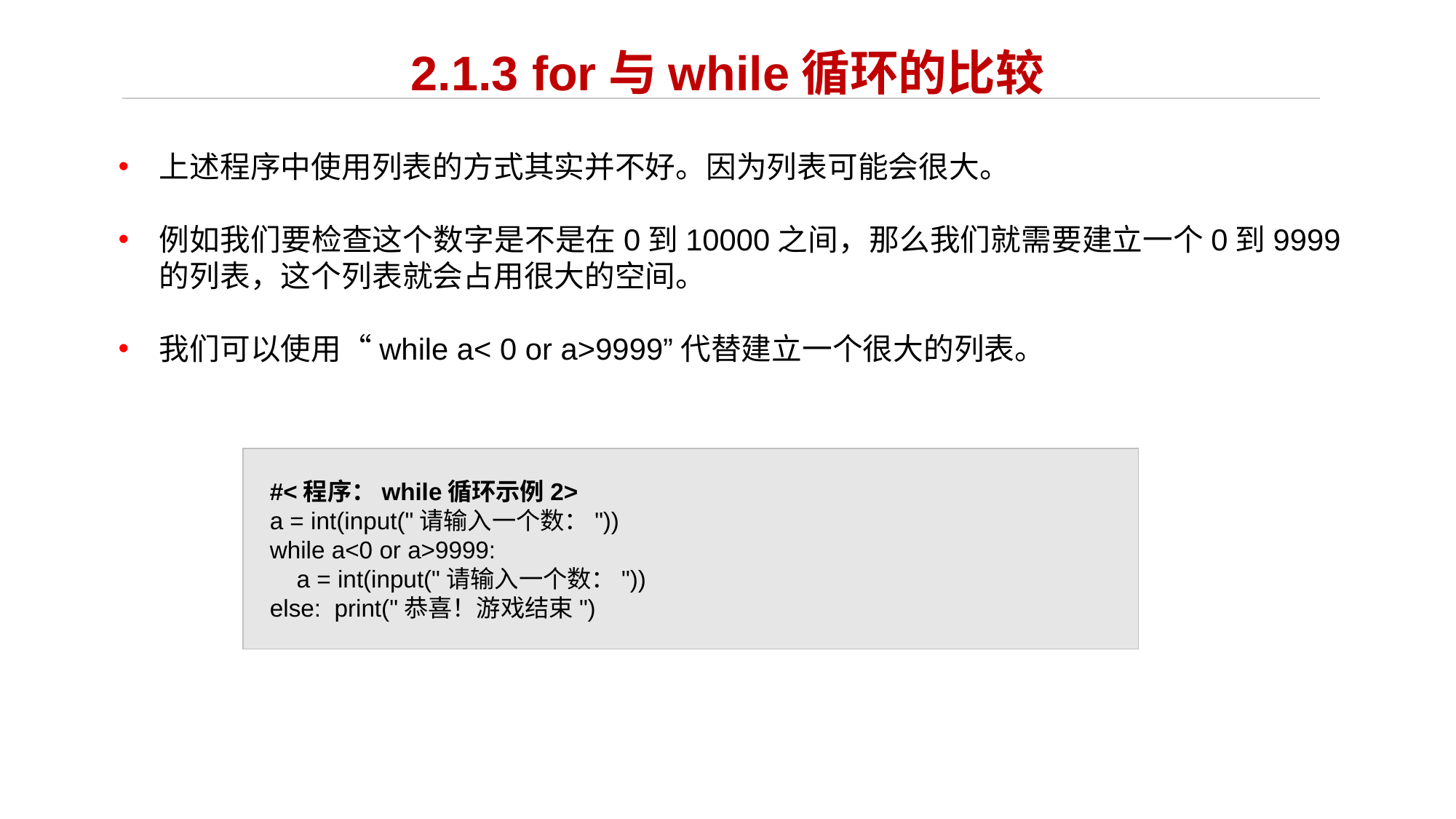

# 2.1.3 for与while循环的比较
上述程序中使用列表的方式其实并不好。因为列表可能会很大。

例如我们要检查这个数字是不是在0到10000之间，那么我们就需要建立一个0到9999的列表，这个列表就会占用很大的空间。

我们可以使用“while a< 0 or a>9999”代替建立一个很大的列表。
#<程序：while循环示例2>
a = int(input("请输入一个数："))
while a<0 or a>9999:
    a = int(input("请输入一个数："))
else:  print("恭喜！游戏结束")